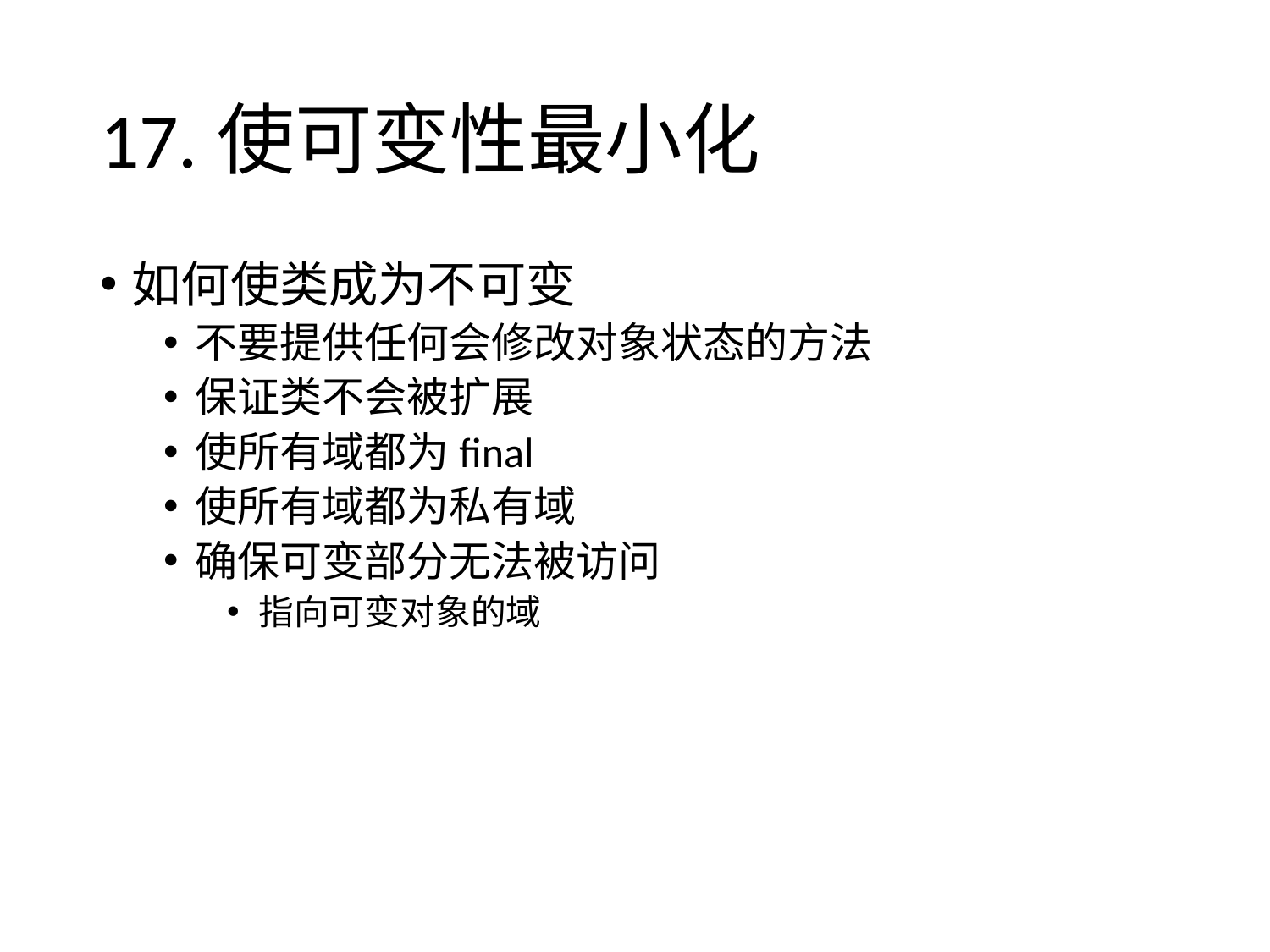

# 17.使可变性最小化
如何使类成为不可变
不要提供任何会修改对象状态的方法
保证类不会被扩展
使所有域都为final
使所有域都为私有域
确保可变部分无法被访问
指向可变对象的域